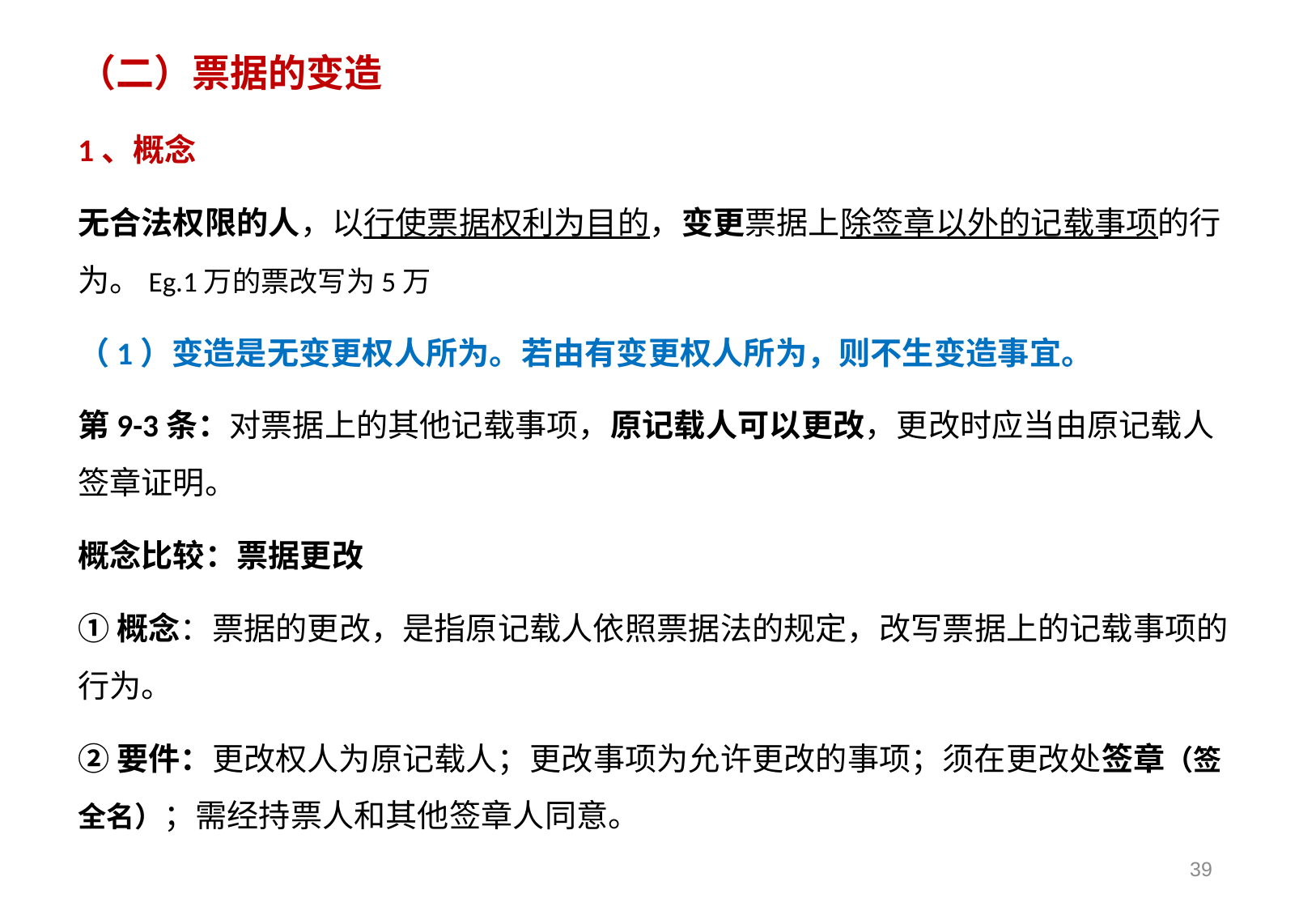

（二）票据的变造
1、概念
无合法权限的人，以行使票据权利为目的，变更票据上除签章以外的记载事项的行为。Eg.1万的票改写为5万
（1）变造是无变更权人所为。若由有变更权人所为，则不生变造事宜。
第9-3条：对票据上的其他记载事项，原记载人可以更改，更改时应当由原记载人签章证明。
概念比较：票据更改
①概念：票据的更改，是指原记载人依照票据法的规定，改写票据上的记载事项的行为。
②要件：更改权人为原记载人；更改事项为允许更改的事项；须在更改处签章（签全名）；需经持票人和其他签章人同意。
39